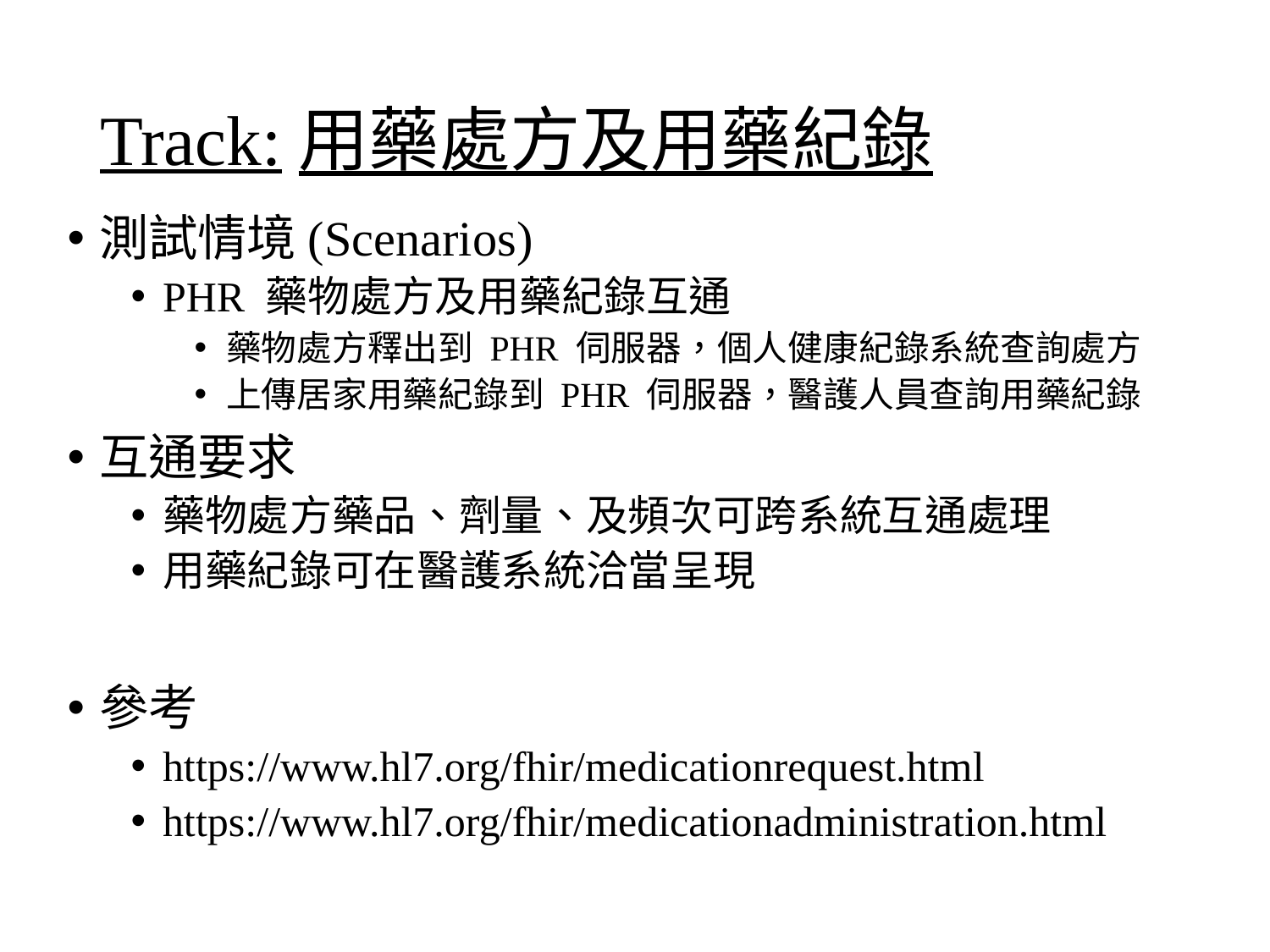

# Track:用藥處方及用藥紀錄
測試情境(Scenarios)
PHR 藥物處方及用藥紀錄互通
藥物處方釋出到 PHR 伺服器，個人健康紀錄系統查詢處方
上傳居家用藥紀錄到 PHR 伺服器，醫護人員查詢用藥紀錄
互通要求
藥物處方藥品、劑量、及頻次可跨系統互通處理
用藥紀錄可在醫護系統洽當呈現

參考
https://www.hl7.org/fhir/medicationrequest.html
https://www.hl7.org/fhir/medicationadministration.html